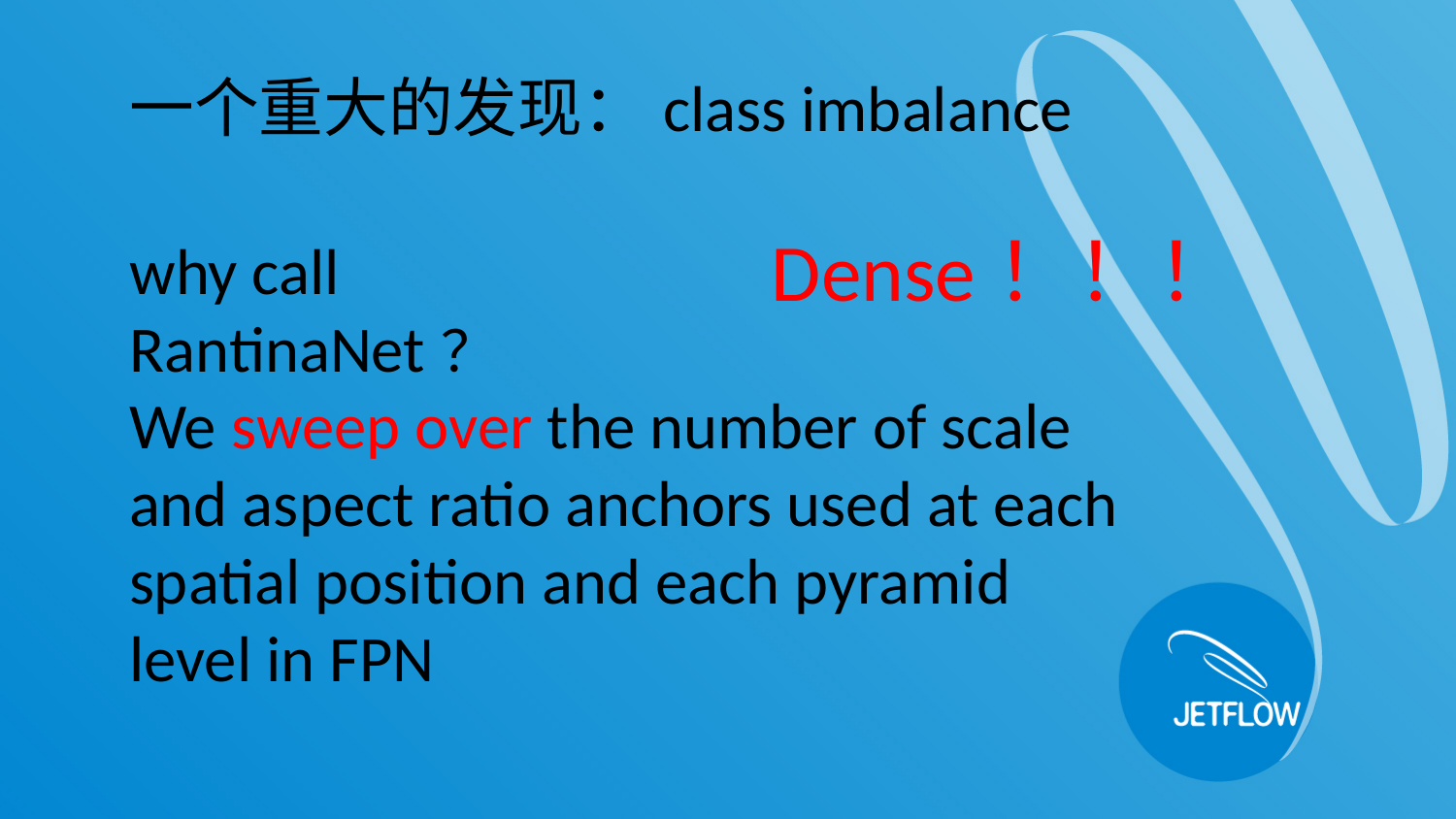

一个重大的发现：class imbalance
Dense！！！
why call RantinaNet？
We sweep over the number of scale and aspect ratio anchors used at each spatial position and each pyramid level in FPN